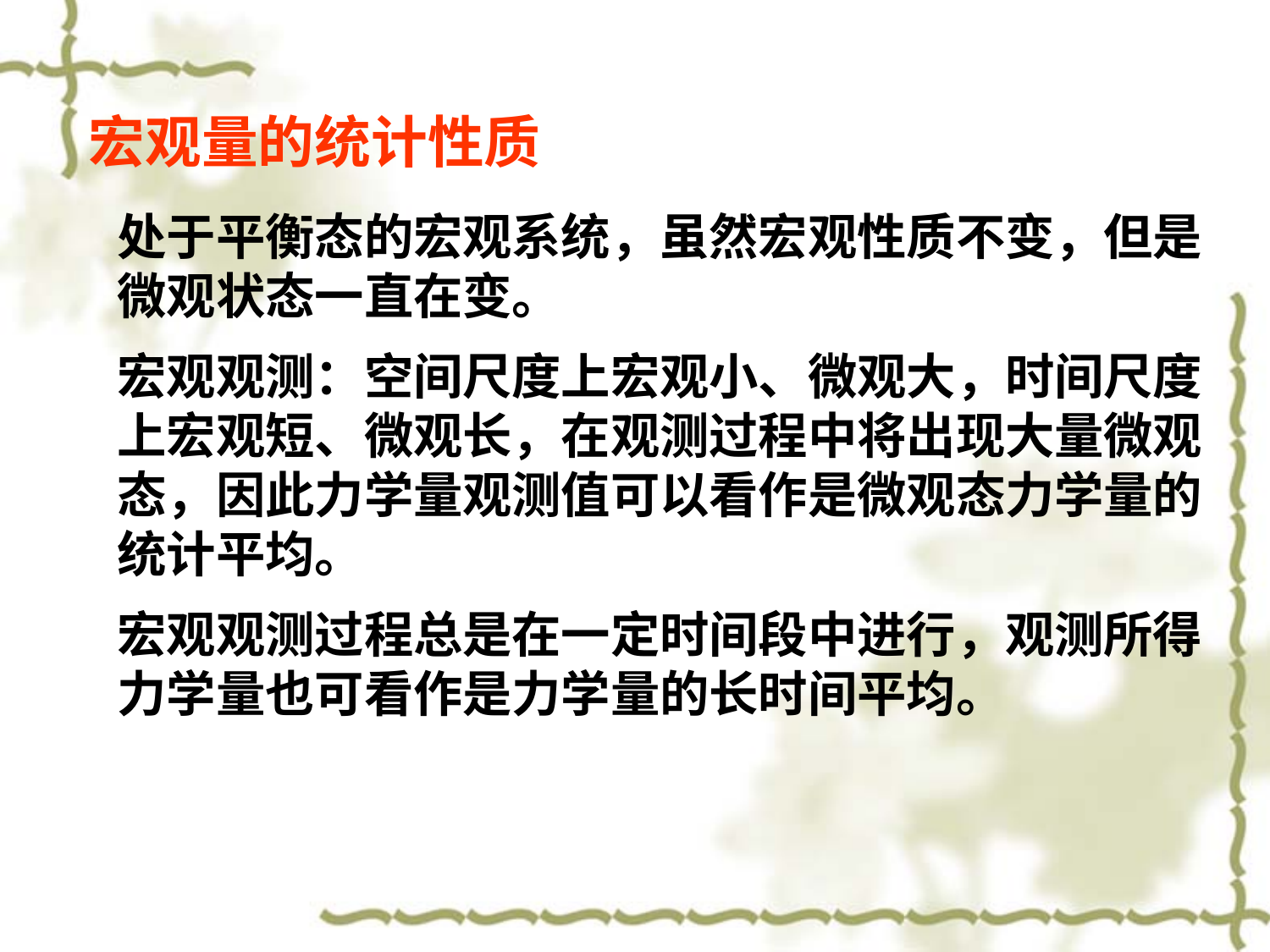

宏观量的统计性质
处于平衡态的宏观系统，虽然宏观性质不变，但是微观状态一直在变。
宏观观测：空间尺度上宏观小、微观大，时间尺度上宏观短、微观长，在观测过程中将出现大量微观态，因此力学量观测值可以看作是微观态力学量的统计平均。
宏观观测过程总是在一定时间段中进行，观测所得力学量也可看作是力学量的长时间平均。